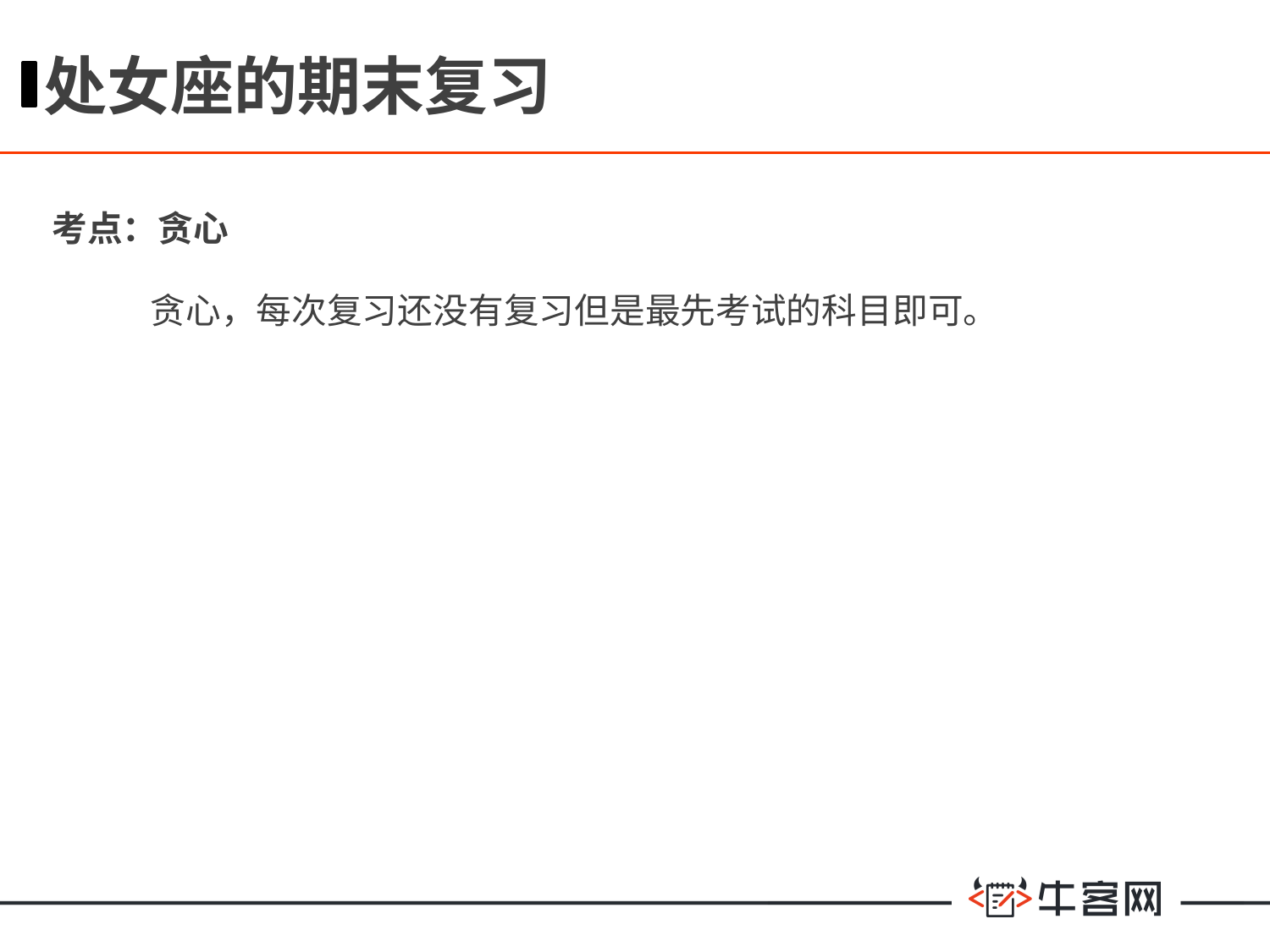

处女座的期末复习

考点：贪心
	贪心，每次复习还没有复习但是最先考试的科目即可。